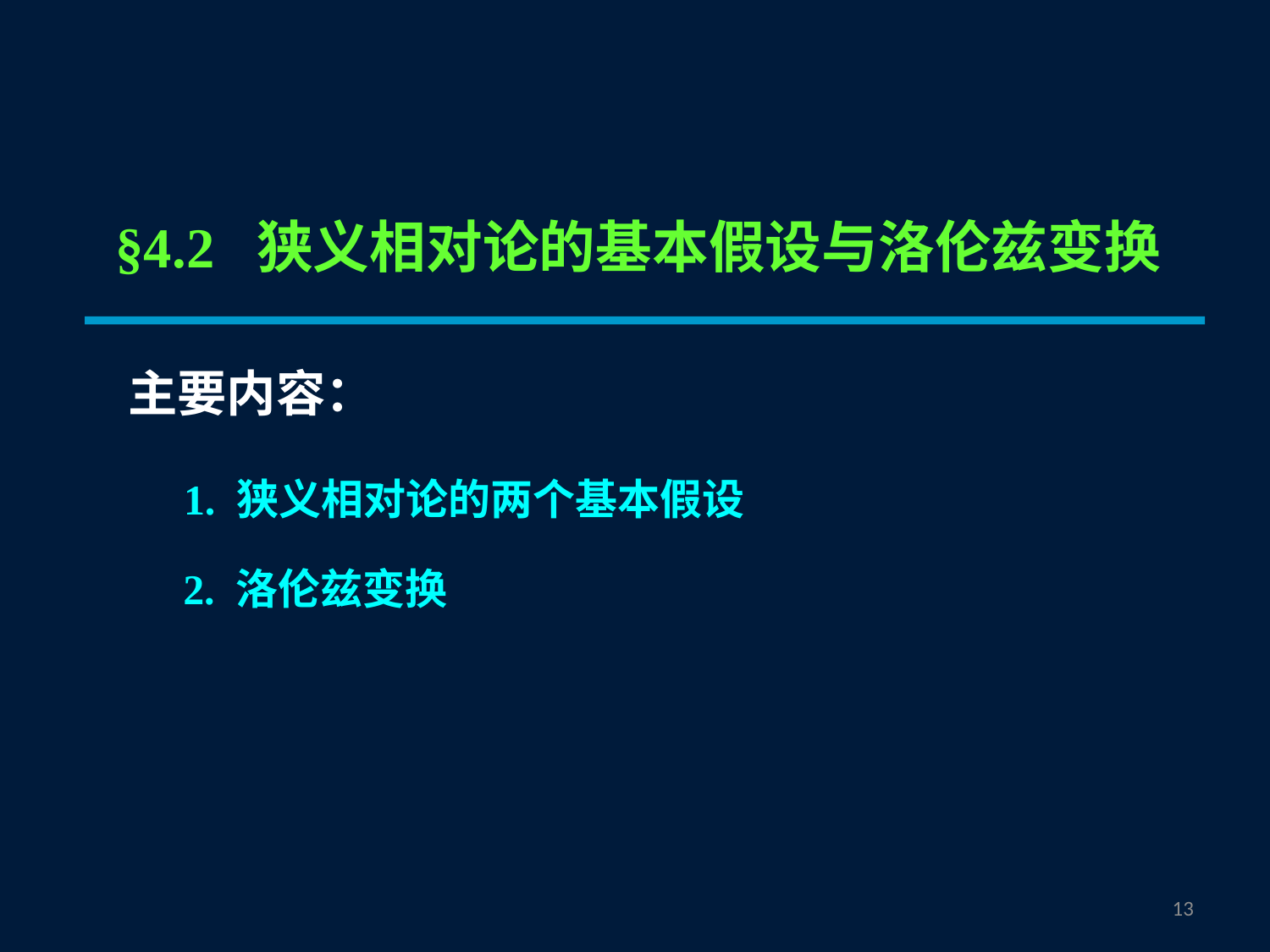

§4.2  狭义相对论的基本假设与洛伦兹变换

主要内容：
1. 狭义相对论的两个基本假设
2. 洛伦兹变换
13